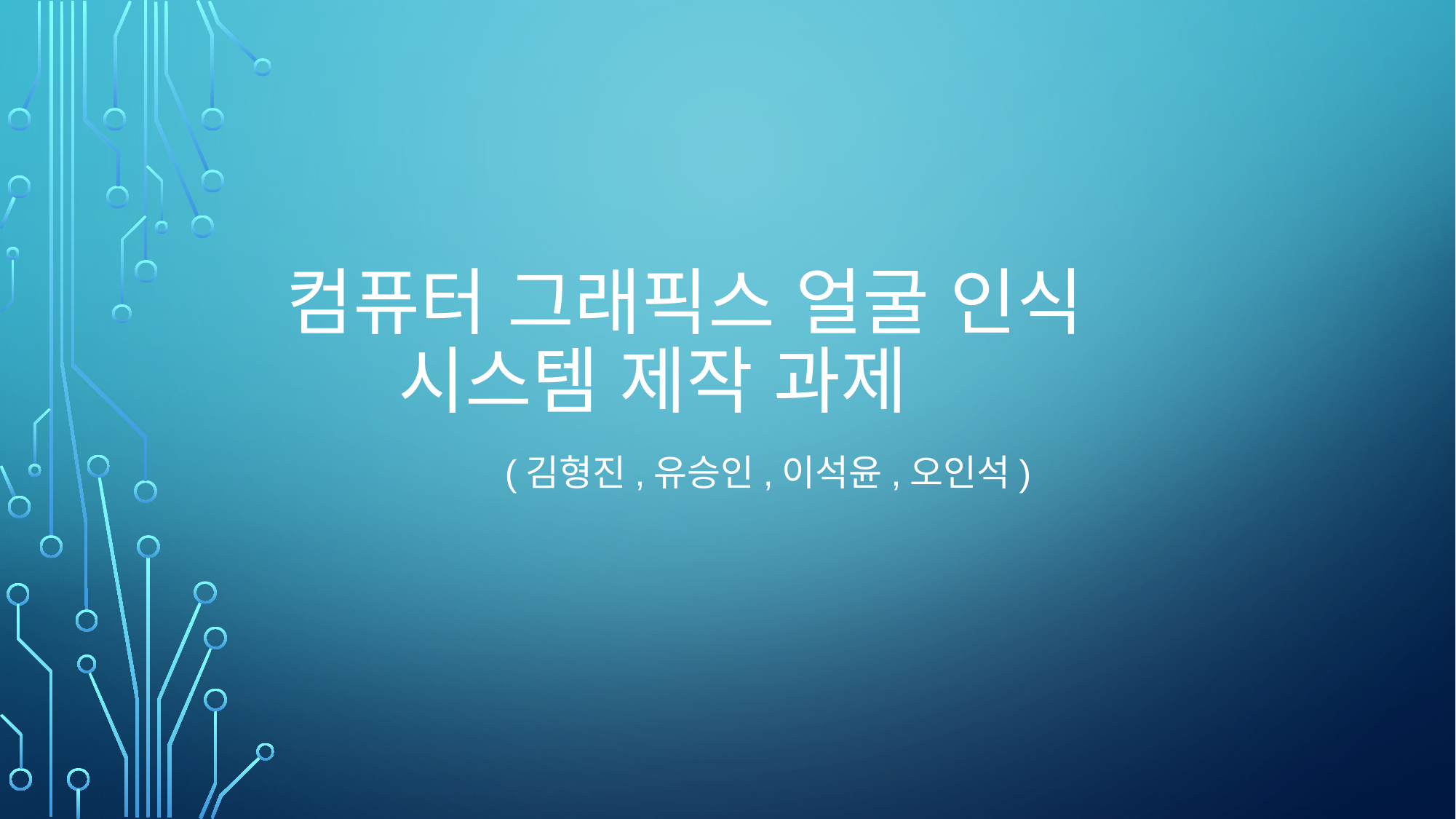

# 컴퓨터 그래픽스 얼굴 인식 시스템 제작 과제 (김형진,유승인,이석윤,오인석)